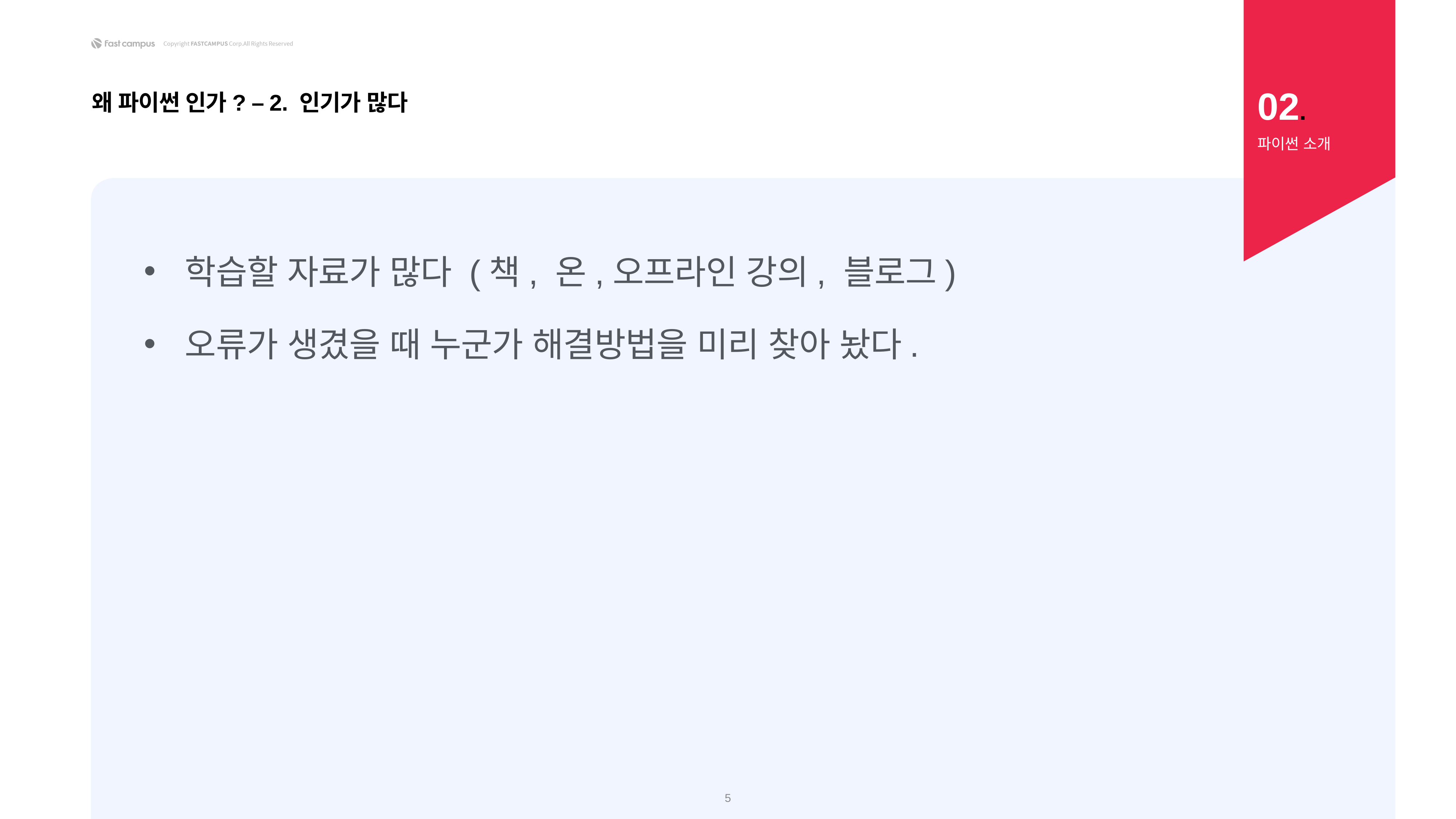

02.
왜 파이썬 인가? – 2. 인기가 많다
파이썬 소개
학습할 자료가 많다 (책, 온,오프라인 강의, 블로그)
오류가 생겼을 때 누군가 해결방법을 미리 찾아 놨다.

5